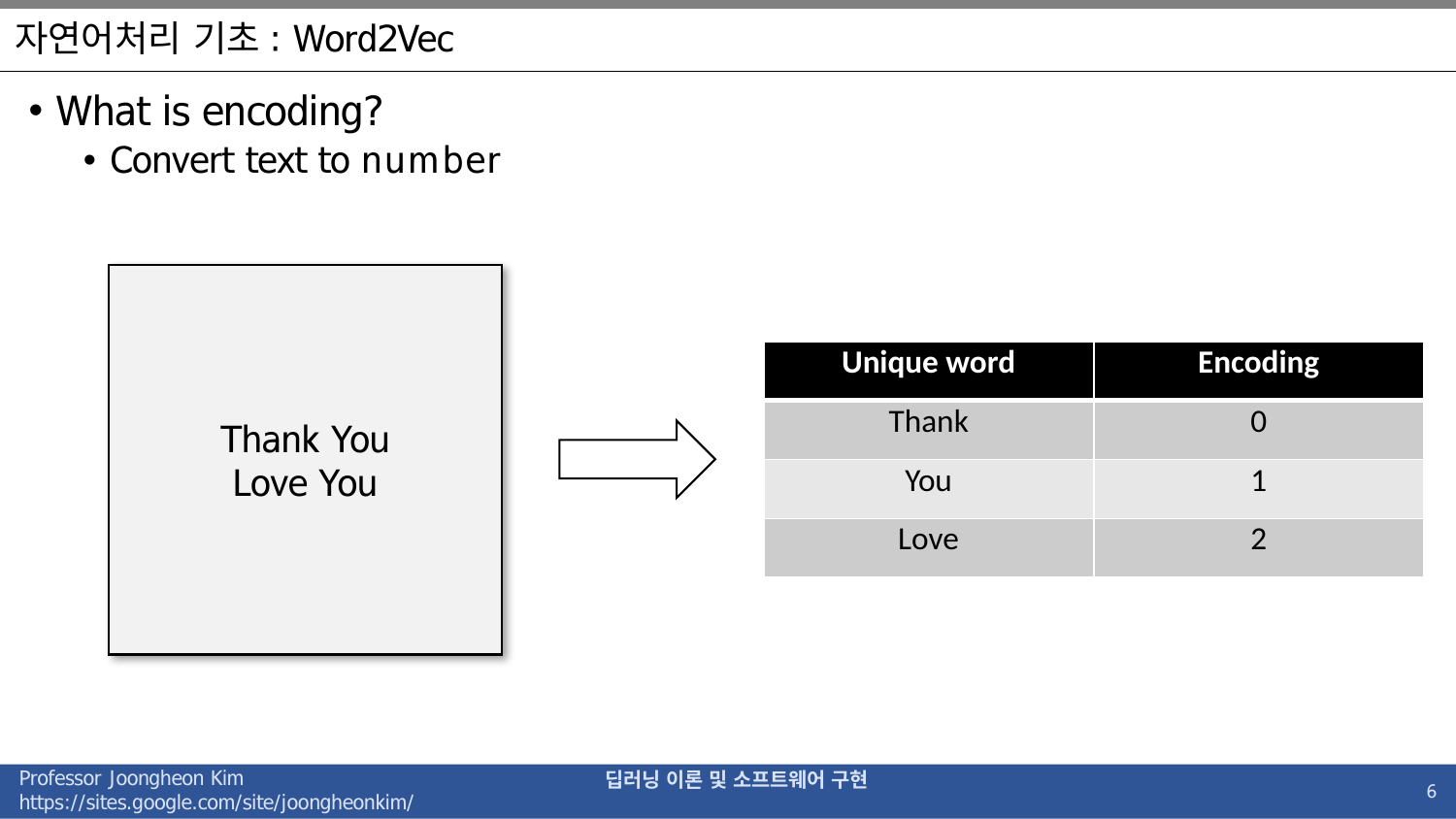

# 자연어처리 기초: Word2Vec
What is encoding?
Convert text to number
Thank You
Love You
| Unique word | Encoding |
| --- | --- |
| Thank | 0 |
| You | 1 |
| Love | 2 |

6